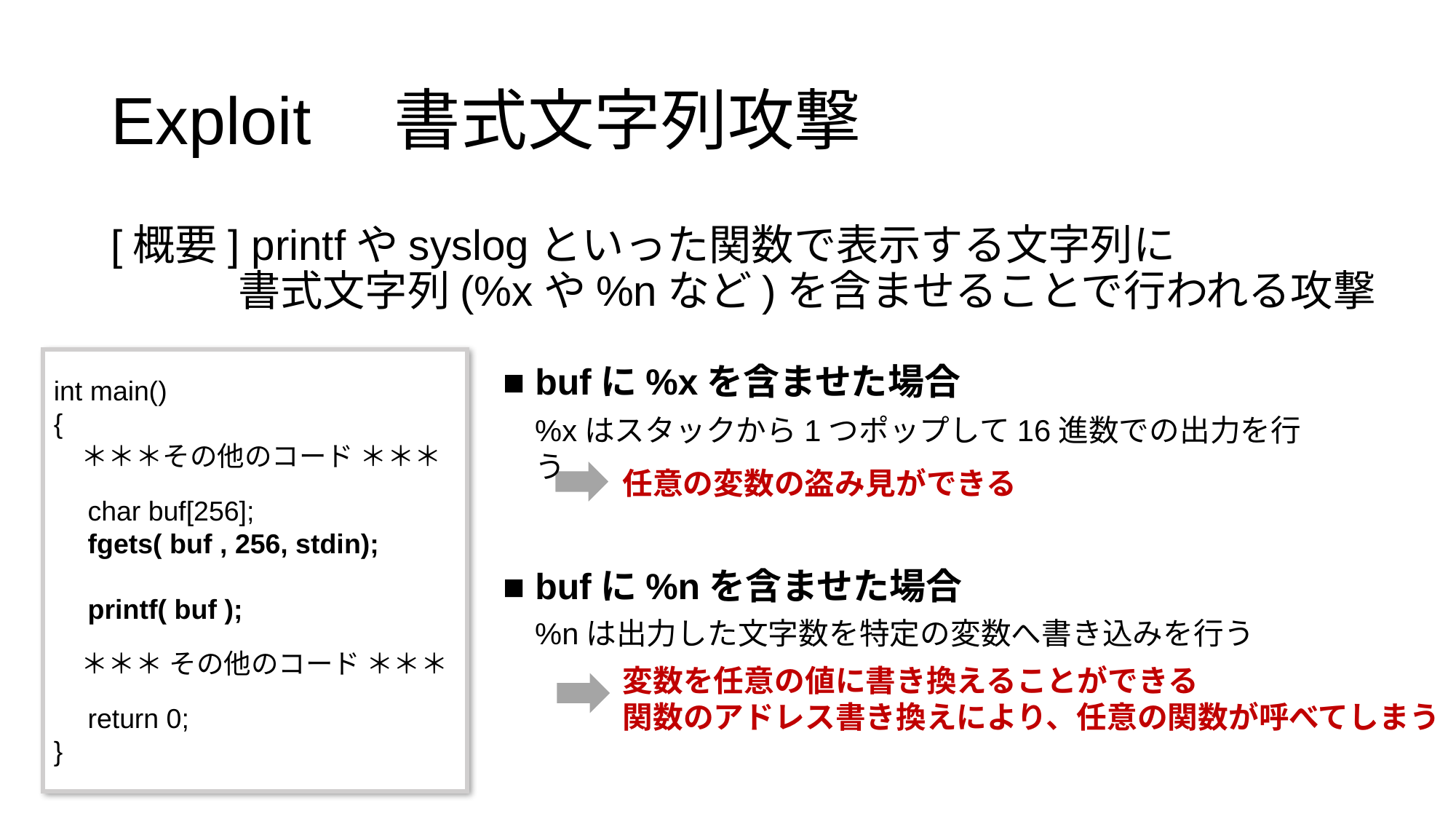

# Exploit　書式文字列攻撃
[概要] printfやsyslogといった関数で表示する文字列に
　　　書式文字列(%xや%nなど)を含ませることで行われる攻撃

int main()
{
　＊＊＊その他のコード ＊＊＊

　char buf[256];
　fgets( buf , 256, stdin);

　printf( buf );

　＊＊＊ その他のコード ＊＊＊

　return 0;
}
■ bufに%xを含ませた場合

%xはスタックから1つポップして16進数での出力を行う

任意の変数の盗み見ができる
■ bufに%nを含ませた場合
%nは出力した文字数を特定の変数へ書き込みを行う
変数を任意の値に書き換えることができる
関数のアドレス書き換えにより、任意の関数が呼べてしまう